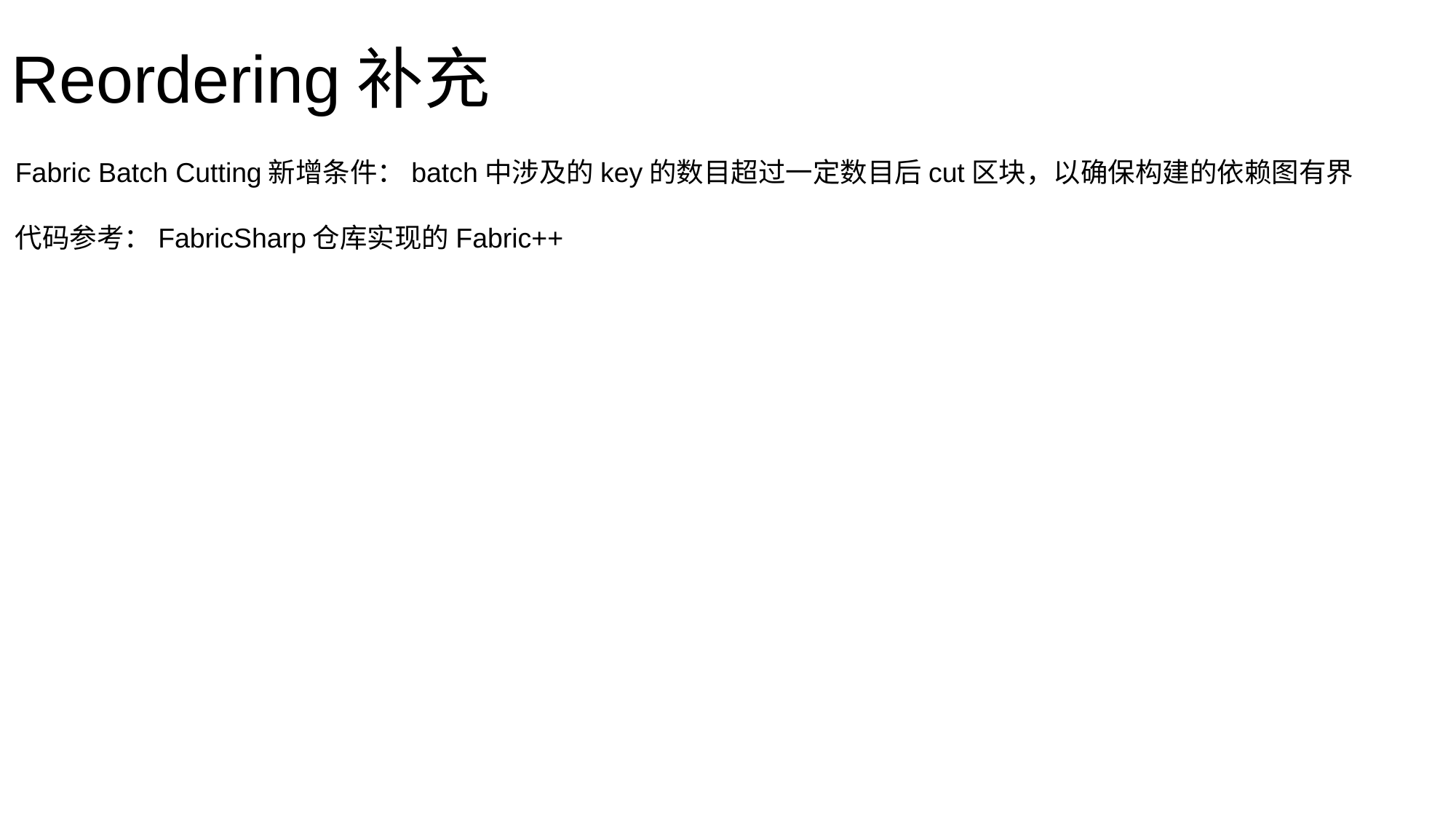

# Reordering补充
Fabric Batch Cutting新增条件：batch中涉及的key的数目超过一定数目后cut区块，以确保构建的依赖图有界

代码参考：FabricSharp仓库实现的Fabric++